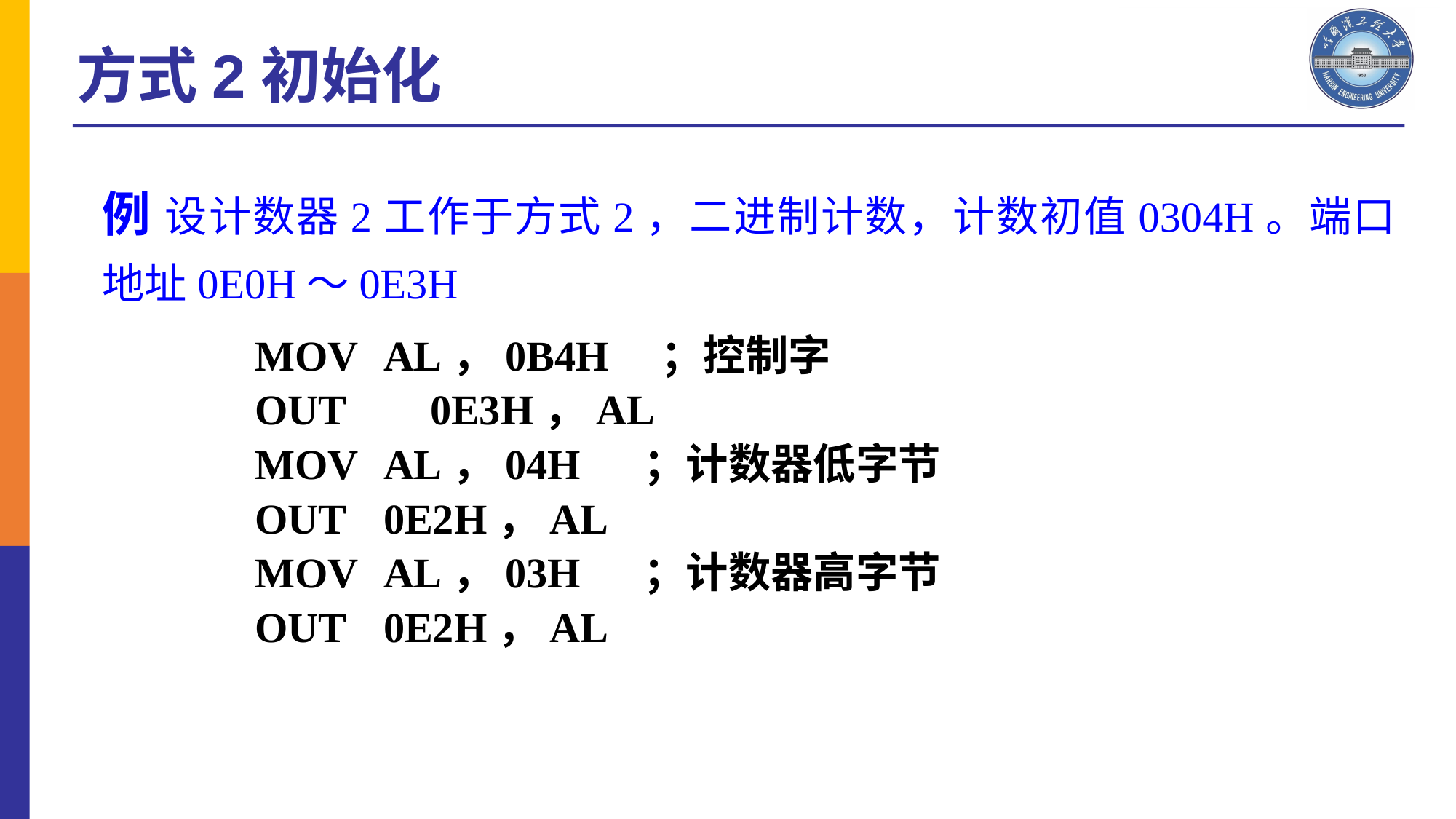

方式2初始化
例 设计数器2工作于方式2，二进制计数，计数初值0304H。端口地址0E0H～0E3H
  MOV	AL，0B4H    ；控制字
  OUT        0E3H，AL
  MOV	AL，04H	   ；计数器低字节
  OUT	0E2H，AL
  MOV	AL，03H	   ；计数器高字节
  OUT   	0E2H，AL